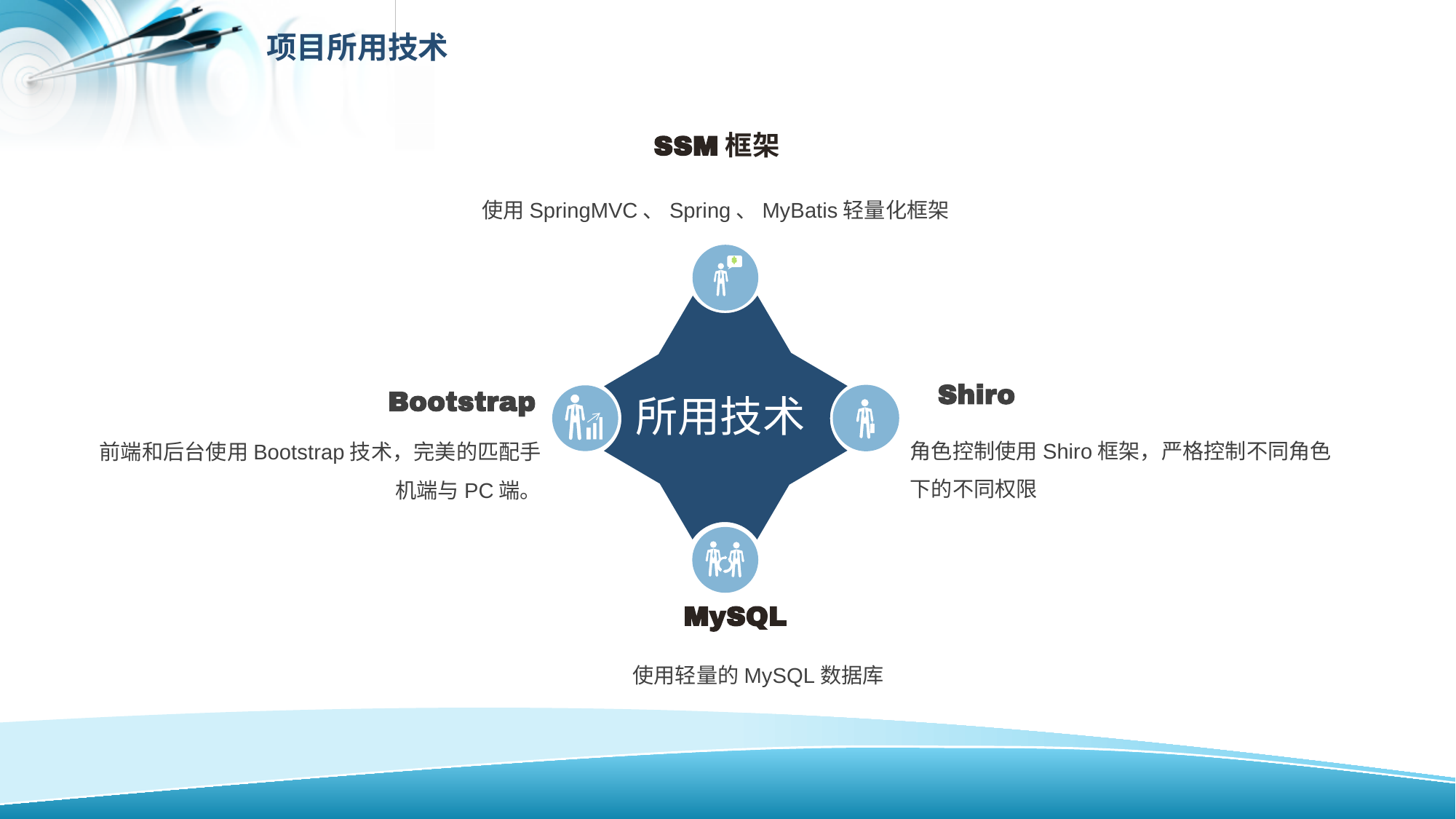

延迟符
项目所用技术
SSM框架
使用SpringMVC、Spring、MyBatis轻量化框架
$

所用技术
Shiro
角色控制使用Shiro框架，严格控制不同角色下的不同权限
Bootstrap
前端和后台使用Bootstrap技术，完美的匹配手机端与PC端。

MySQL
使用轻量的MySQL数据库